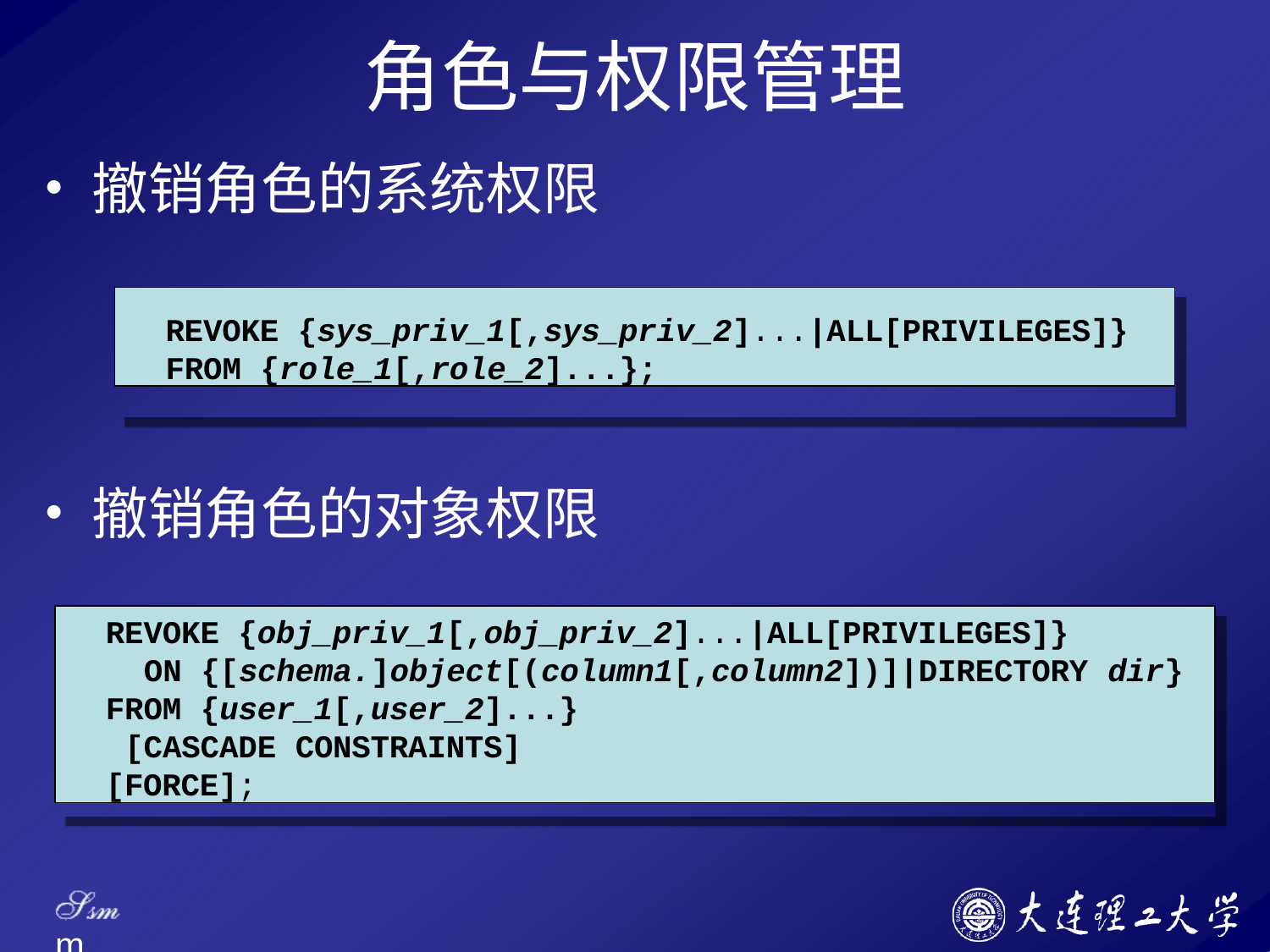

# 角色与权限管理
撤销角色的系统权限
REVOKE {sys_priv_1[,sys_priv_2]...|ALL[PRIVILEGES]}
FROM {role_1[,role_2]...};

撤销角色的对象权限
REVOKE {obj_priv_1[,obj_priv_2]...|ALL[PRIVILEGES]}
ON {[schema.]object[(column1[,column2])]|DIRECTORY dir}
FROM {user_1[,user_2]...}  [CASCADE CONSTRAINTS]  [FORCE];

Ssm